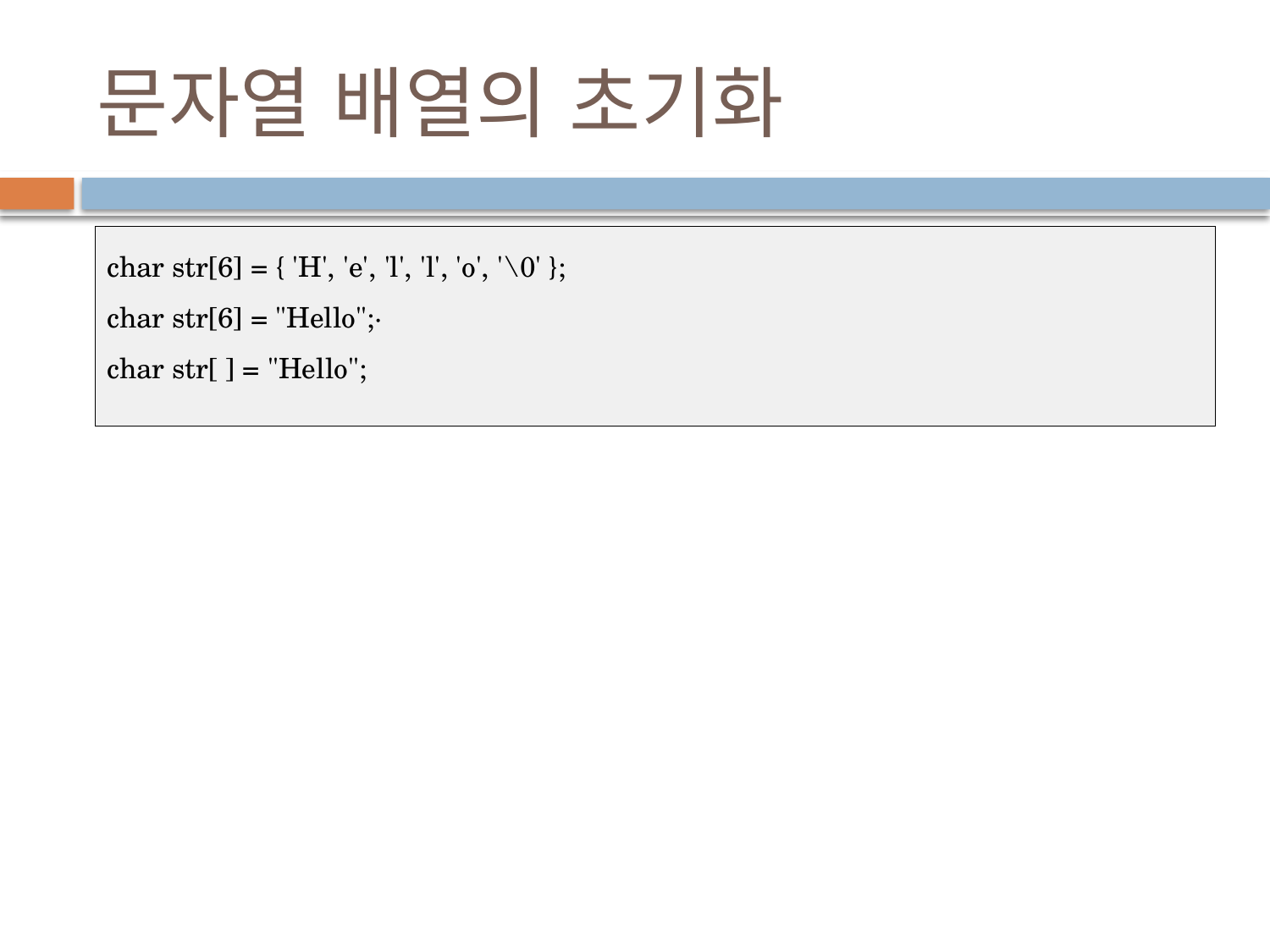

# 문자열 배열의 초기화
char str[6] = { 'H', 'e', 'l', 'l', 'o', '\0' };
char str[6] = "Hello";·
char str[ ] = "Hello";